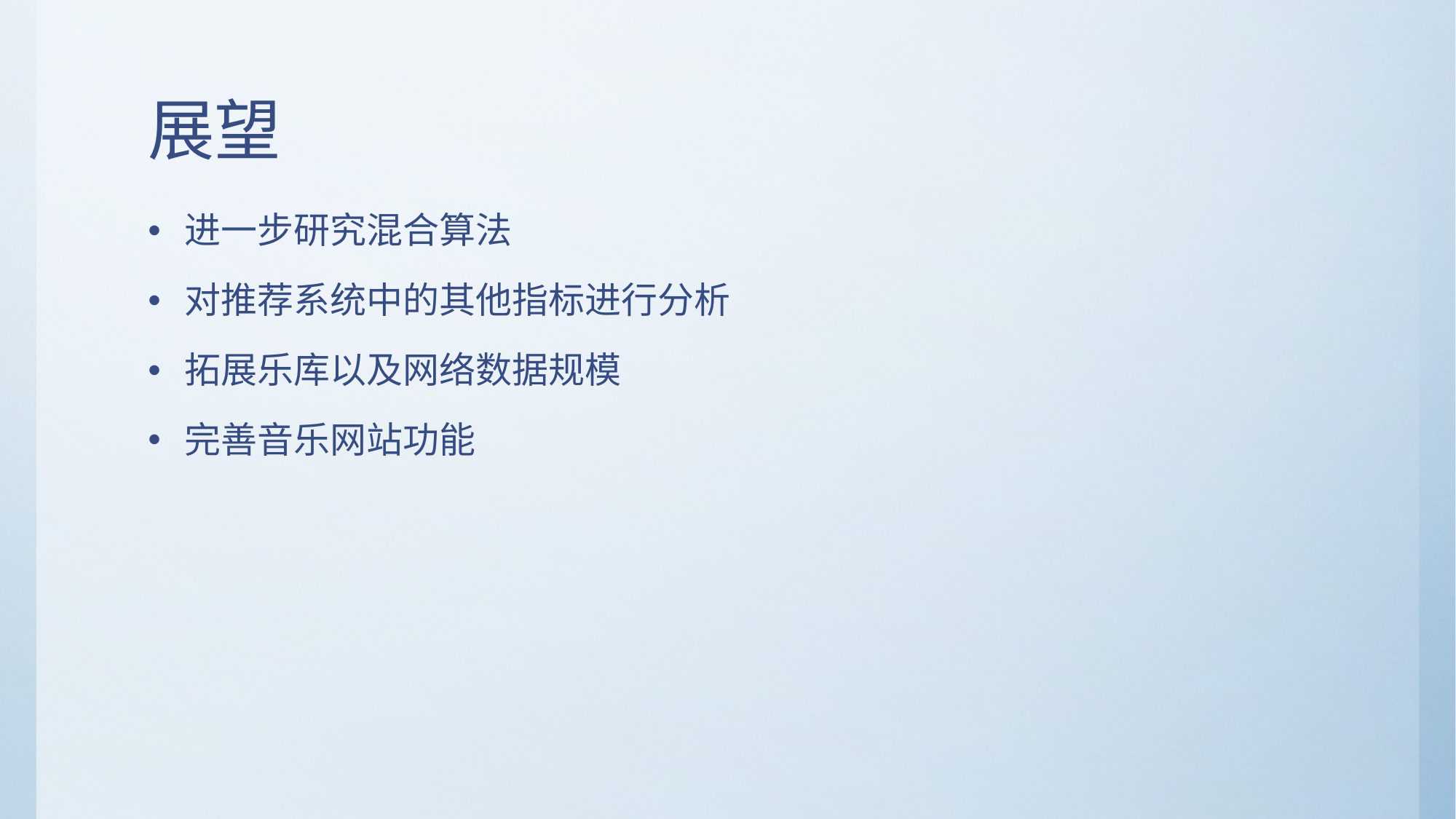

# 展望
进一步研究混合算法
对推荐系统中的其他指标进行分析
拓展乐库以及网络数据规模
完善音乐网站功能